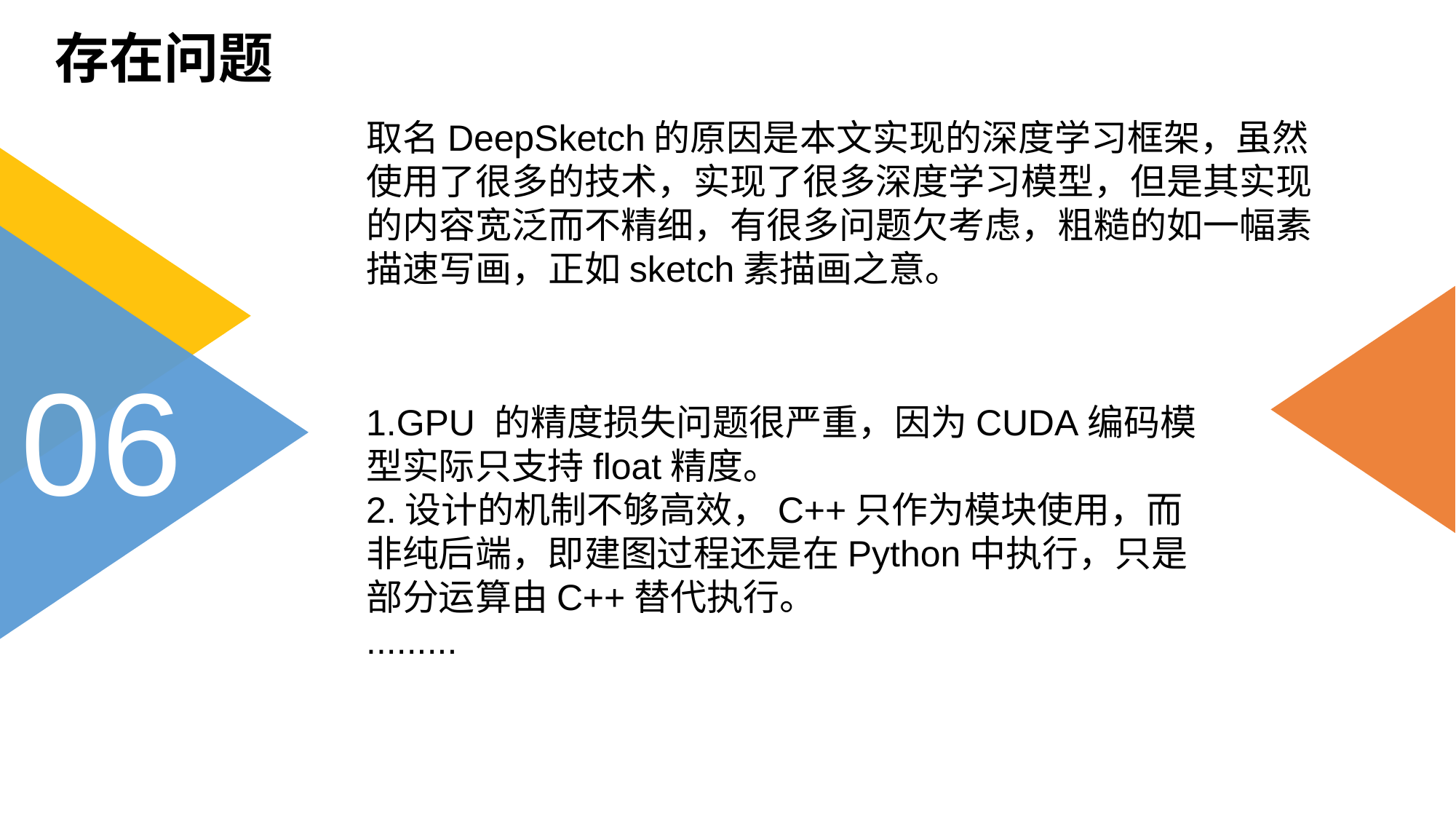

存在问题
取名DeepSketch的原因是本文实现的深度学习框架，虽然使用了很多的技术，实现了很多深度学习模型，但是其实现的内容宽泛而不精细，有很多问题欠考虑，粗糙的如一幅素描速写画，正如sketch素描画之意。

06
1.GPU 的精度损失问题很严重，因为CUDA编码模型实际只支持float精度。
2.设计的机制不够高效，C++只作为模块使用，而非纯后端，即建图过程还是在Python中执行，只是部分运算由C++替代执行。
.........